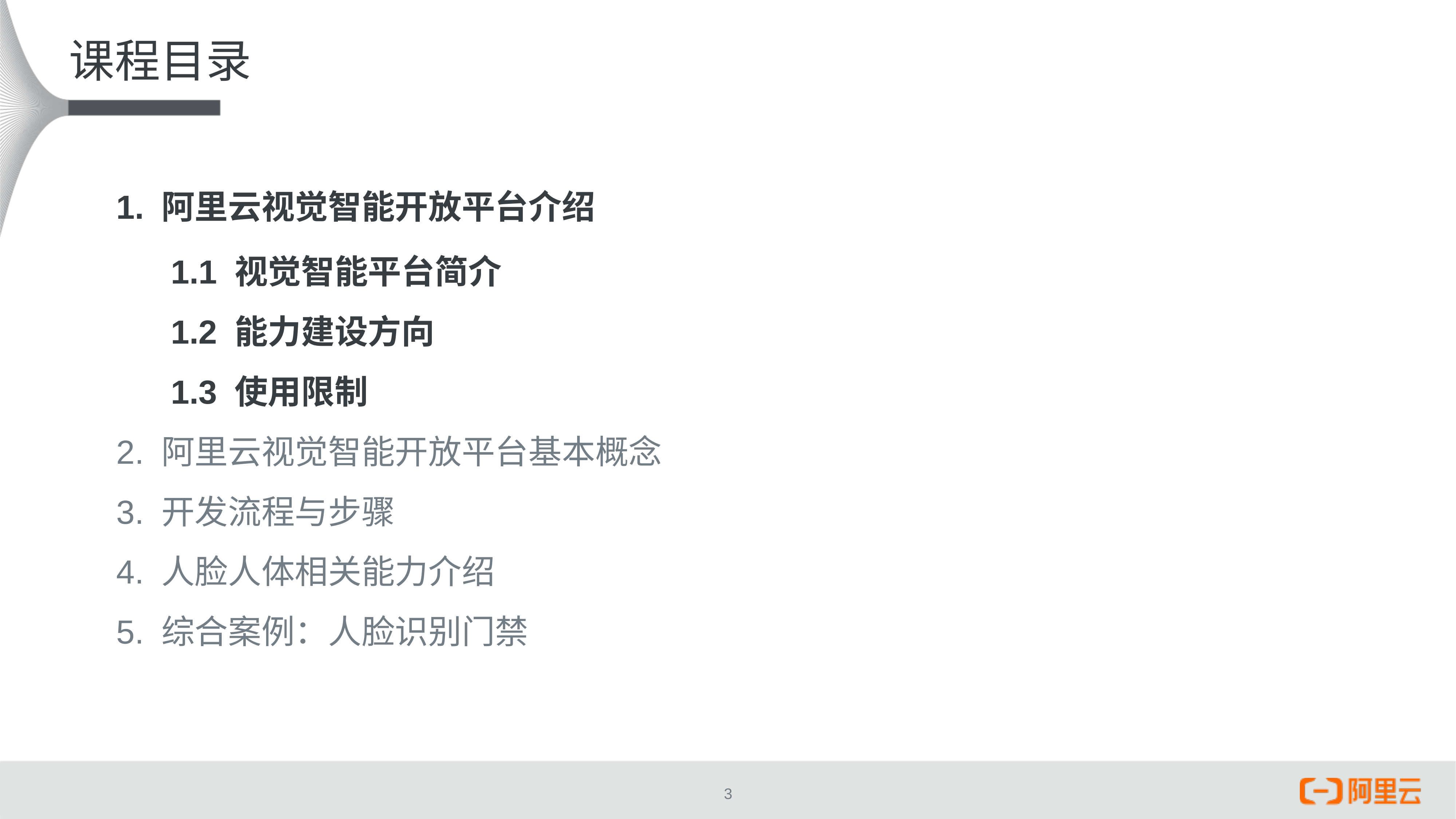

# 课程目录
1. 阿里云视觉智能开放平台介绍
1.1 视觉智能平台简介
1.2 能力建设方向
1.3 使用限制
2. 阿里云视觉智能开放平台基本概念
3. 开发流程与步骤
4. 人脸人体相关能力介绍
5. 综合案例：人脸识别门禁